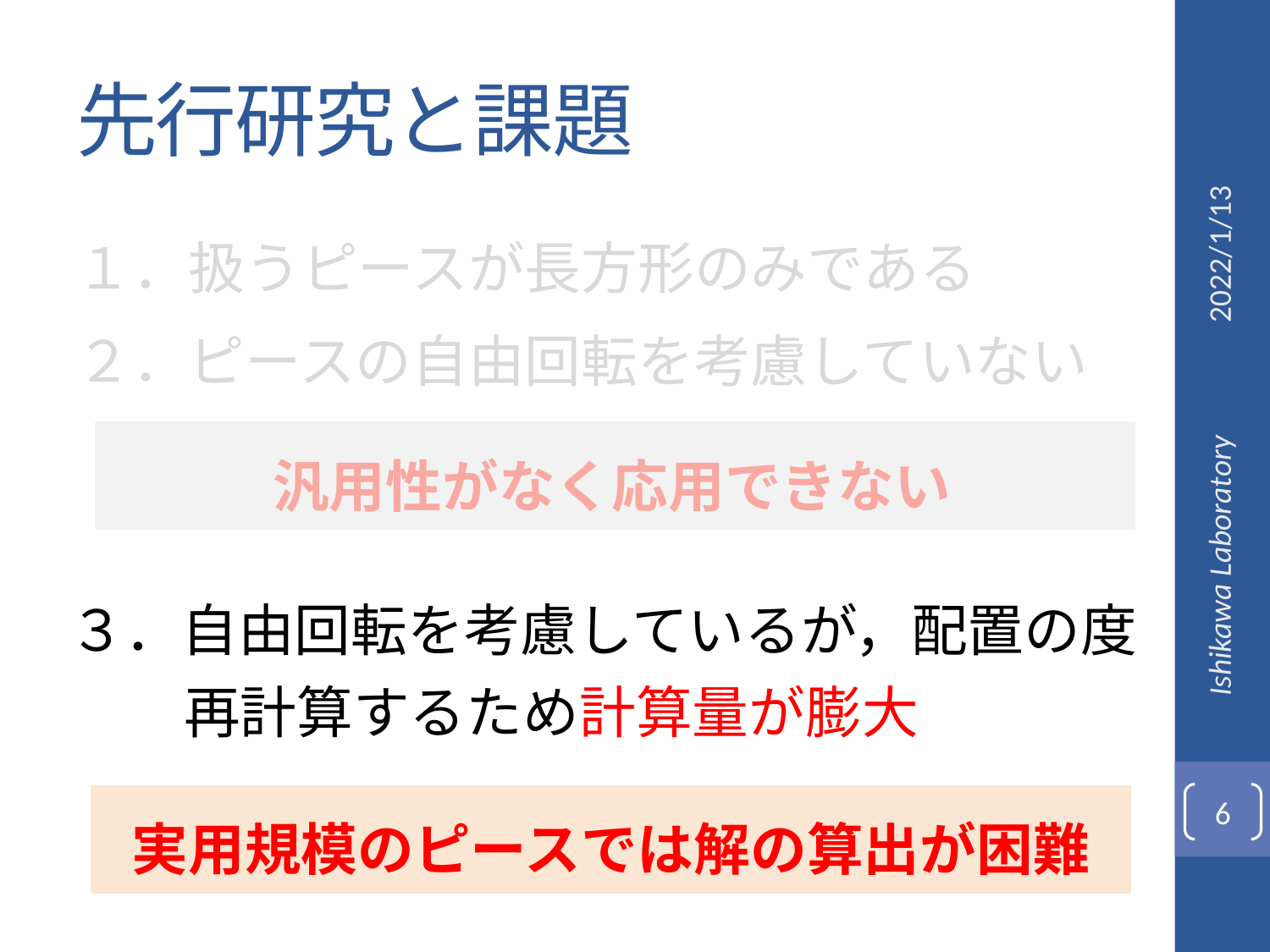

# 先行研究と課題
2022/1/13
１．扱うピースが長方形のみである
２．ピースの自由回転を考慮していない

汎用性がなく応用できない
Ishikawa Laboratory
３．自由回転を考慮しているが，配置の度
　　再計算するため計算量が膨大
6

実用規模のピースでは解の算出が困難